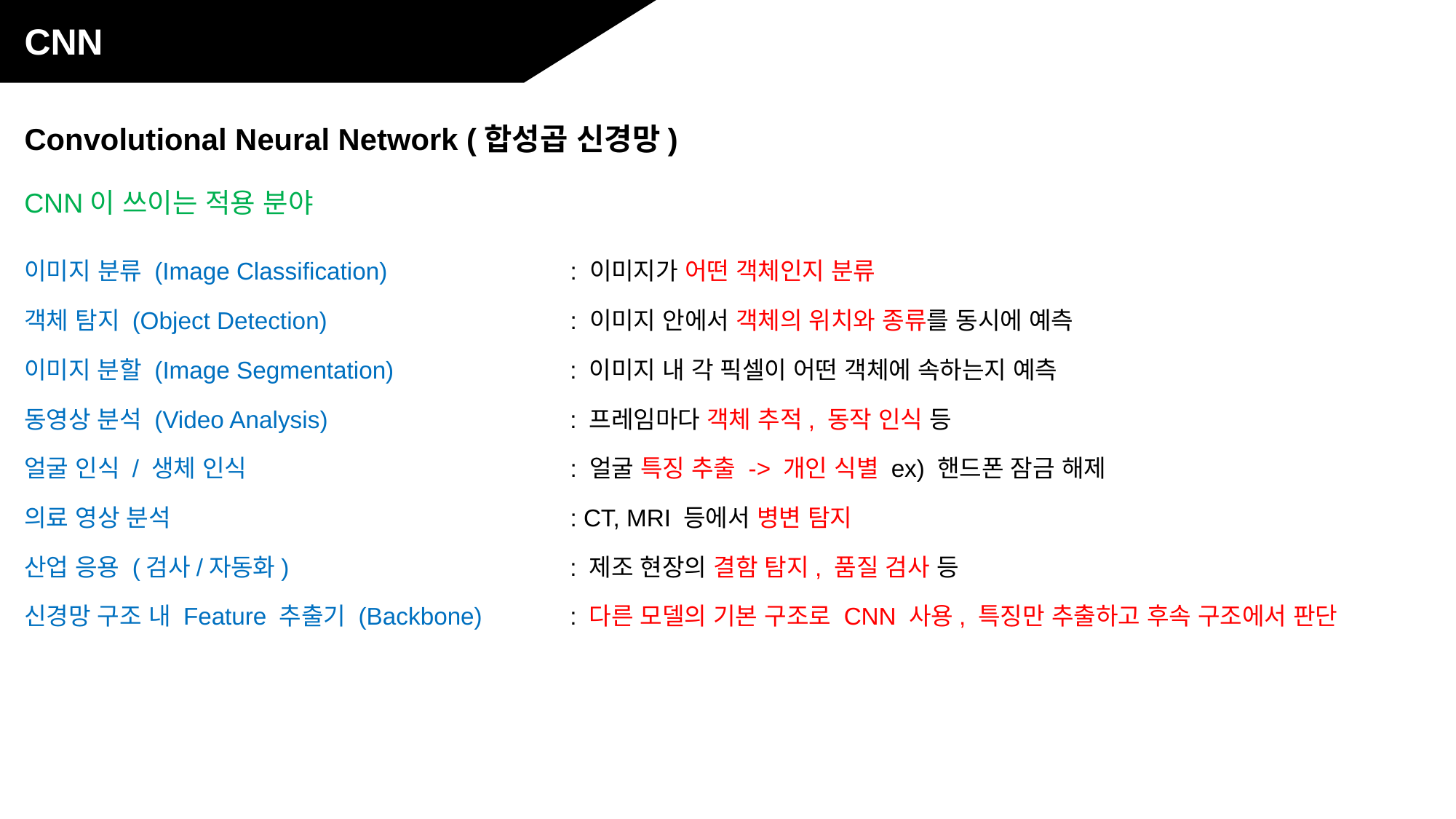

CNN
Convolutional Neural Network (합성곱 신경망)
CNN이 쓰이는 적용 분야
이미지 분류 (Image Classification)		: 이미지가 어떤 객체인지 분류
객체 탐지 (Object Detection)			: 이미지 안에서 객체의 위치와 종류를 동시에 예측
이미지 분할 (Image Segmentation)		: 이미지 내 각 픽셀이 어떤 객체에 속하는지 예측
동영상 분석 (Video Analysis)			: 프레임마다 객체 추적, 동작 인식 등
얼굴 인식 / 생체 인식			: 얼굴 특징 추출 -> 개인 식별 ex) 핸드폰 잠금 해제
의료 영상 분석				: CT, MRI 등에서 병변 탐지
산업 응용 (검사/자동화)			: 제조 현장의 결함 탐지, 품질 검사 등
신경망 구조 내 Feature 추출기 (Backbone) 	: 다른 모델의 기본 구조로 CNN 사용, 특징만 추출하고 후속 구조에서 판단